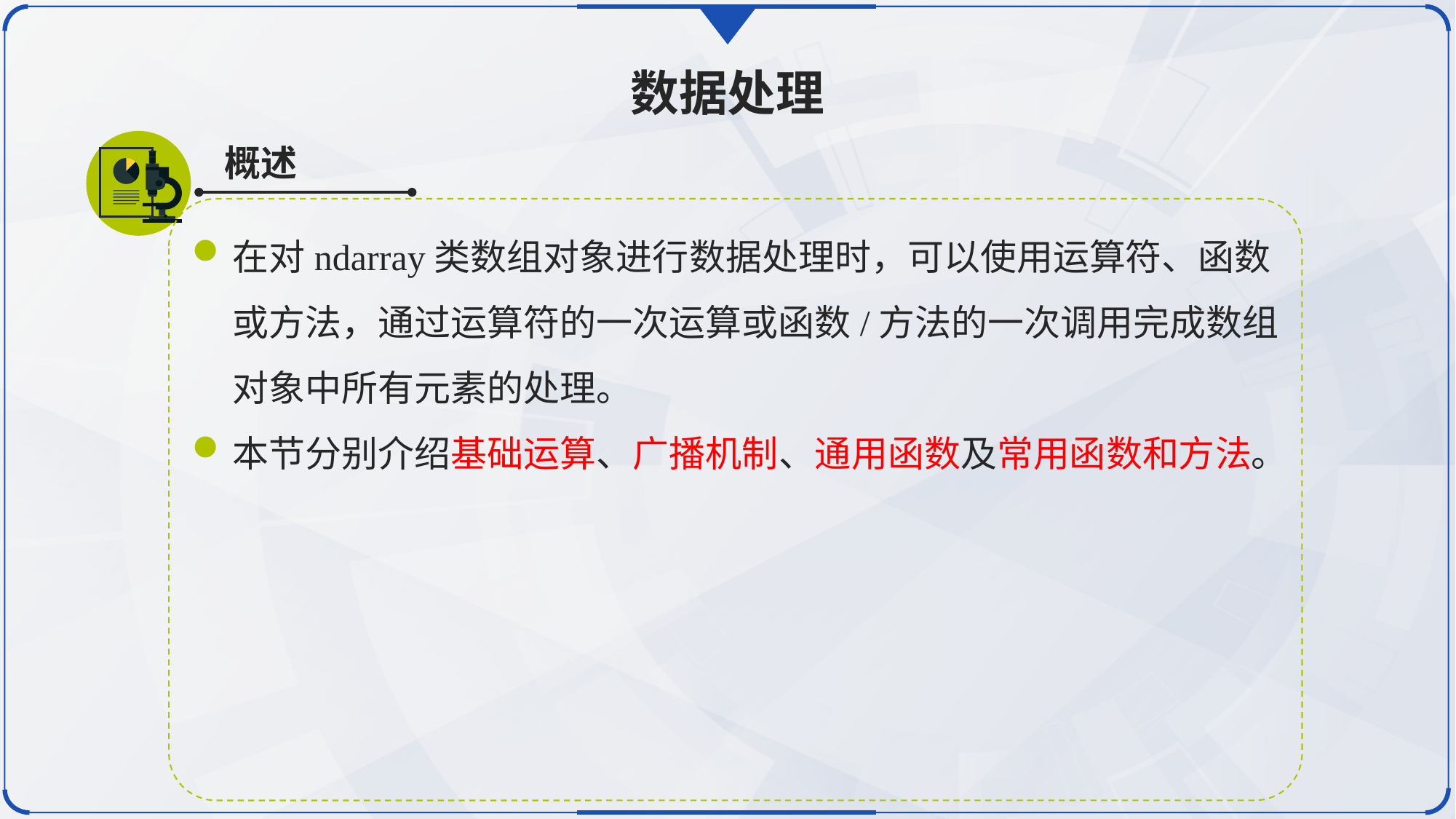

数据处理

概述

在对ndarray类数组对象进行数据处理时，可以使用运算符、函数或方法，通过运算符的一次运算或函数/方法的一次调用完成数组对象中所有元素的处理。
本节分别介绍基础运算、广播机制、通用函数及常用函数和方法。